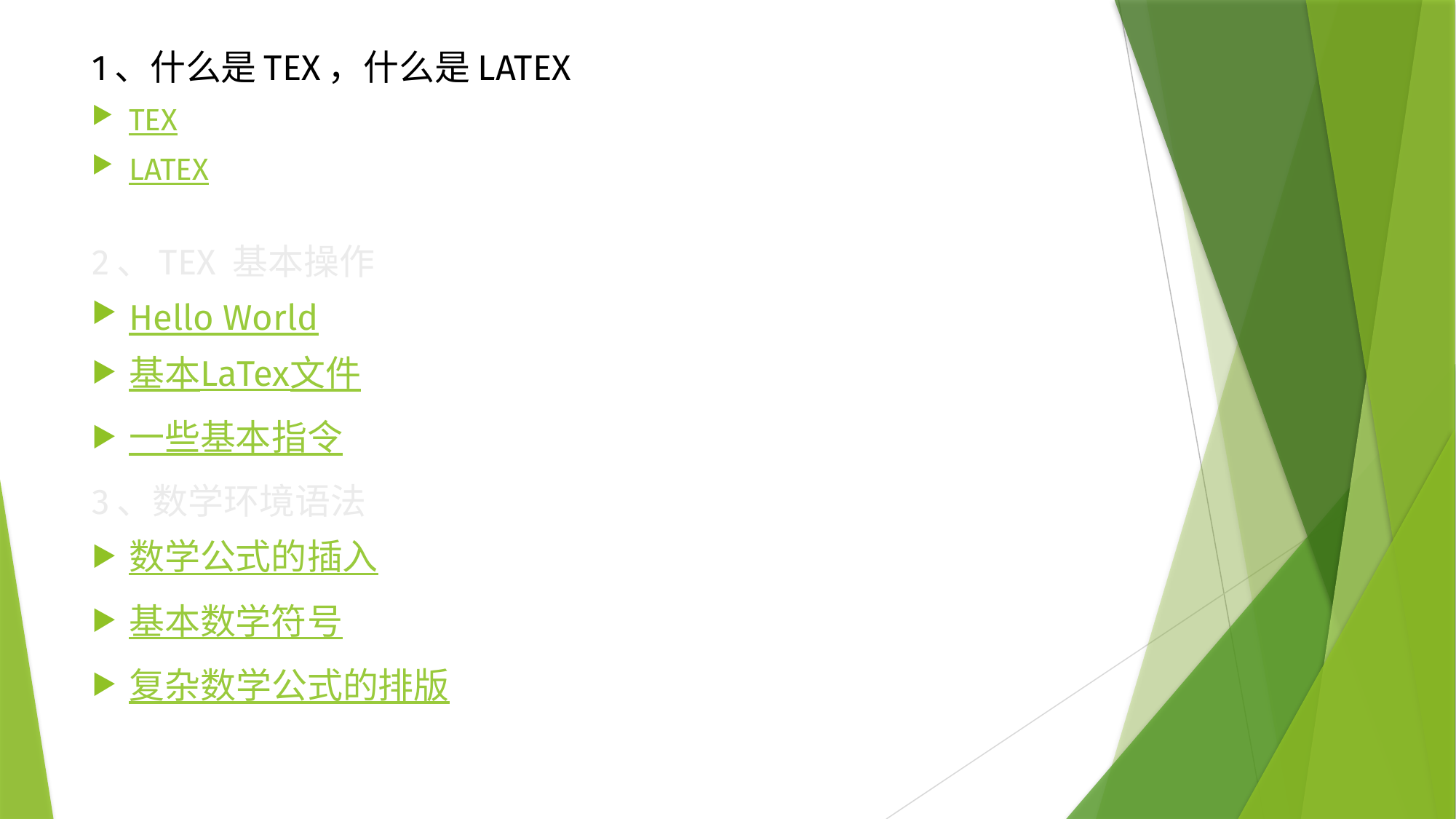

1、什么是TEX，什么是LATEX
TEX
LATEX

2、TEX 基本操作
Hello World
基本LaTex文件
一些基本指令
3、数学环境语法
数学公式的插入
基本数学符号
复杂数学公式的排版